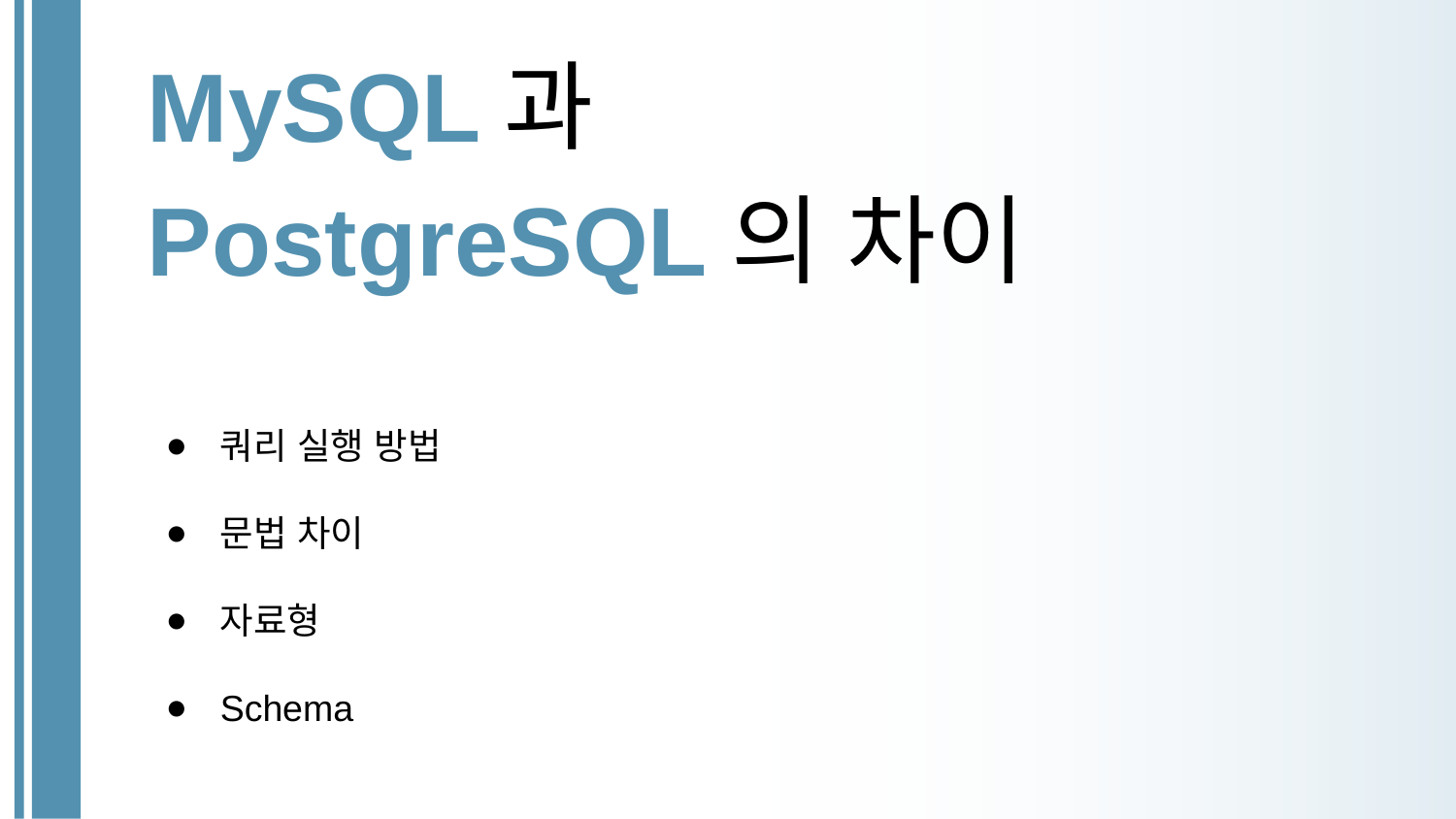

# MySQL과
PostgreSQL의 차이
쿼리 실행 방법
문법 차이
자료형
Schema